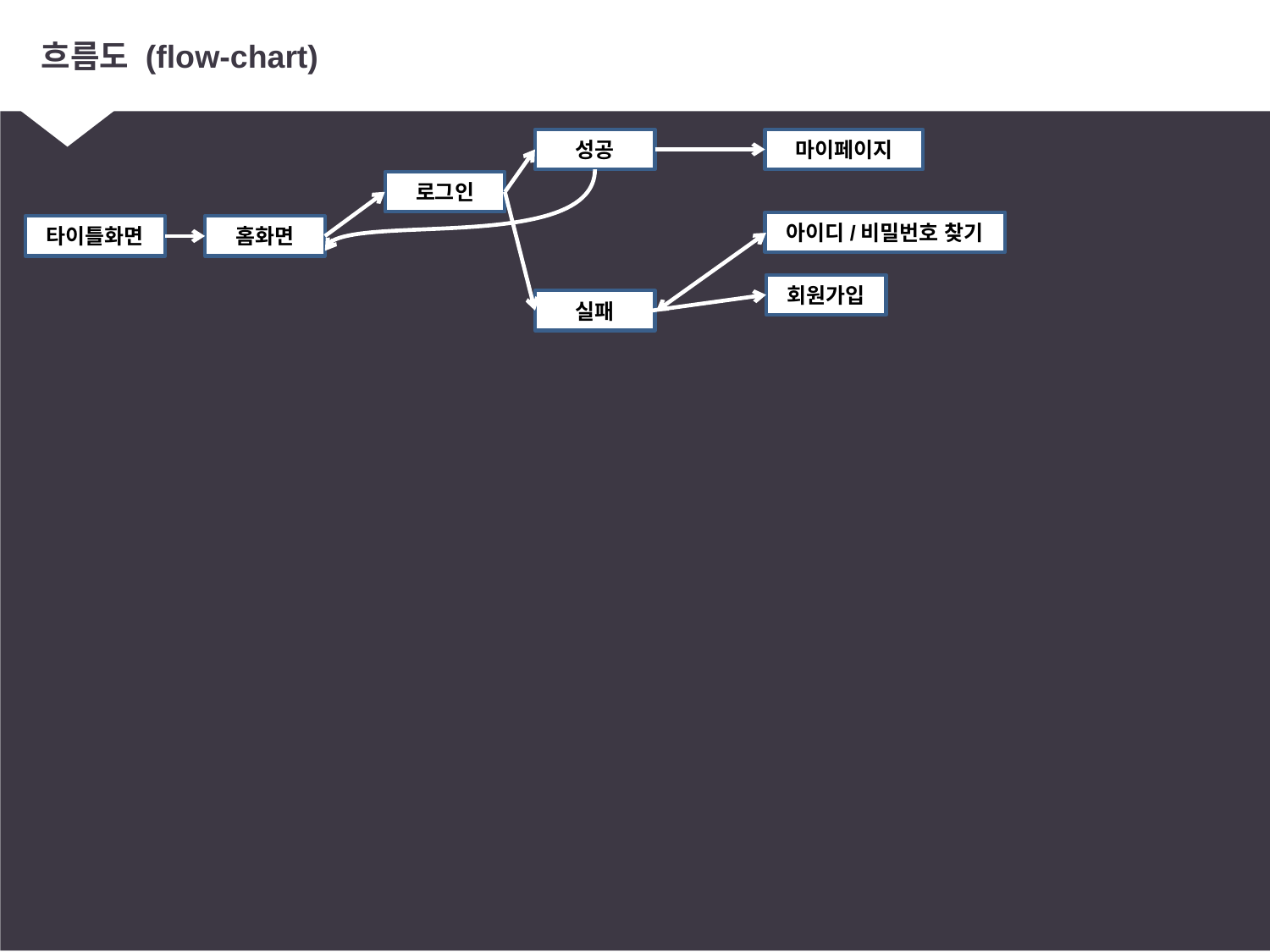

# 흐름도 (flow-chart)
성공
마이페이지
로그인
아이디/비밀번호 찾기
타이틀화면
홈화면
회원가입
실패